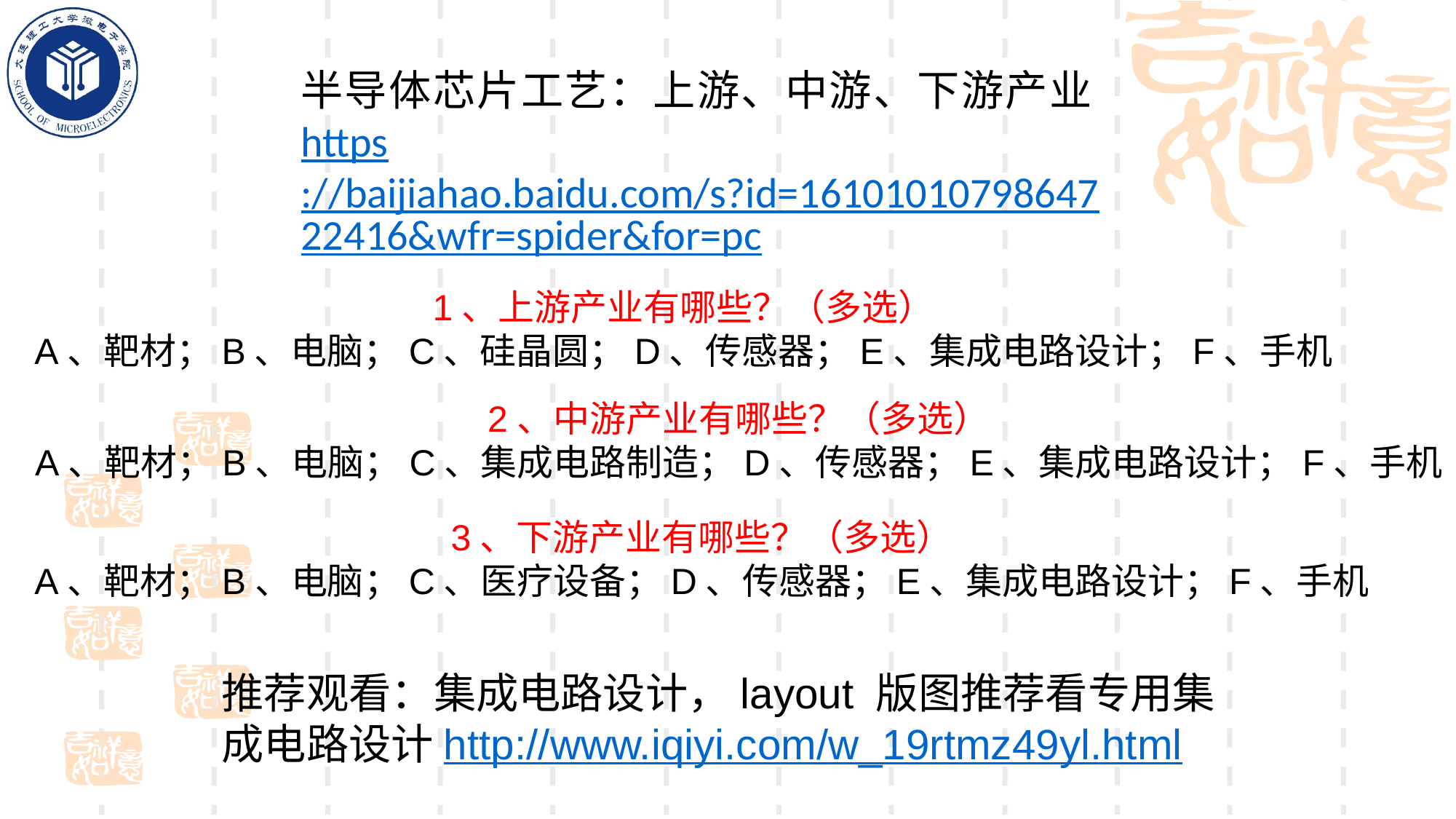

半导体芯片工艺：上游、中游、下游产业https://baijiahao.baidu.com/s?id=1610101079864722416&wfr=spider&for=pc
1、上游产业有哪些？（多选）
A、靶材；B、电脑；C、硅晶圆；D、传感器；E、集成电路设计；F、手机
2、中游产业有哪些？（多选）
A、靶材；B、电脑；C、集成电路制造；D、传感器；E、集成电路设计；F、手机
3、下游产业有哪些？（多选）
A、靶材；B、电脑；C、医疗设备；D、传感器；E、集成电路设计；F、手机
推荐观看：集成电路设计，layout 版图推荐看专用集成电路设计http://www.iqiyi.com/w_19rtmz49yl.html